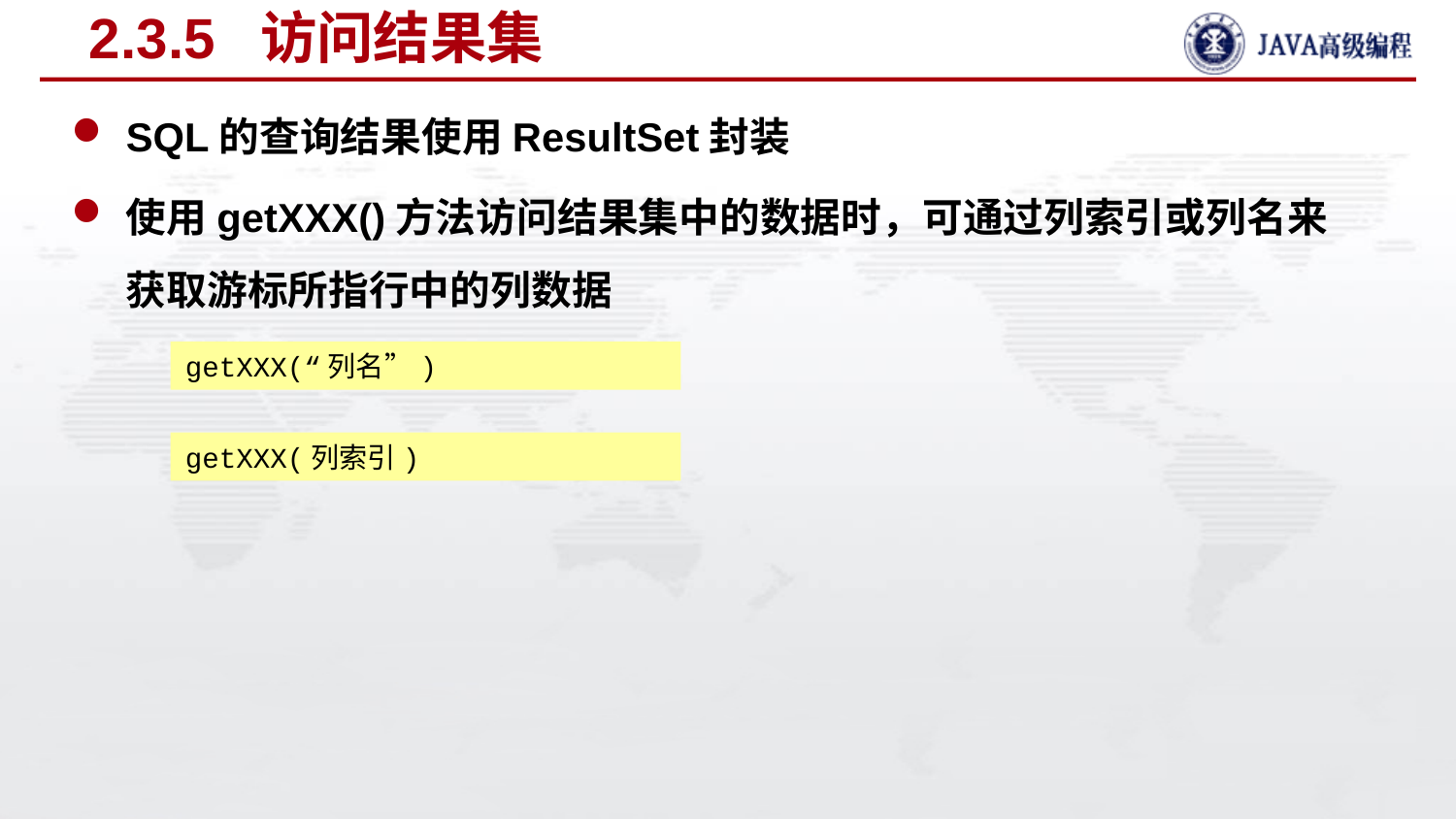

# 2.3.5  访问结果集
SQL的查询结果使用ResultSet封装
使用getXXX()方法访问结果集中的数据时，可通过列索引或列名来获取游标所指行中的列数据
getXXX(“列名”)
getXXX(列索引)